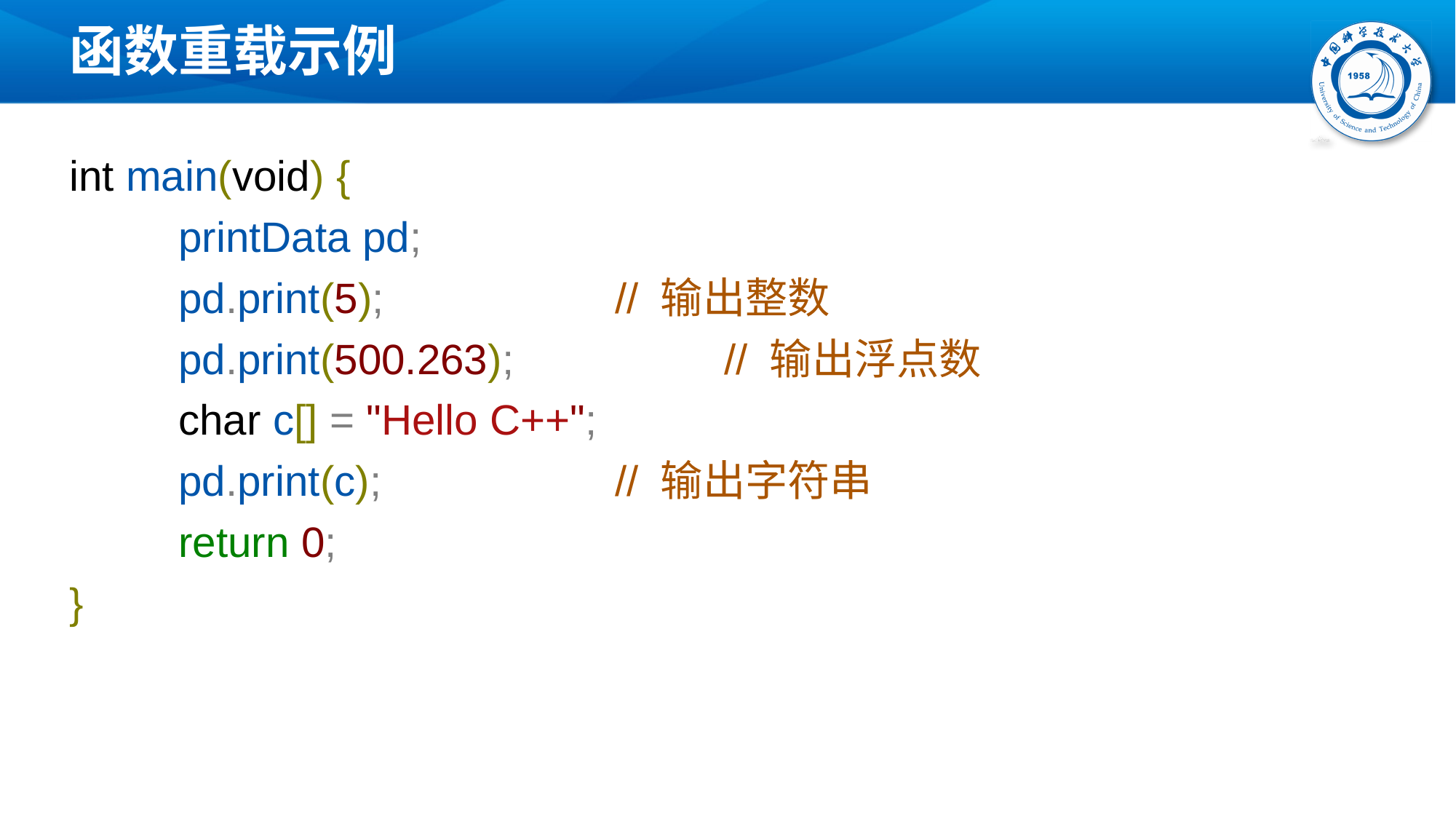

# 函数重载示例
int main(void) {
	printData pd;
	pd.print(5); 			// 输出整数
	pd.print(500.263); 		// 输出浮点数
	char c[] = "Hello C++";
	pd.print(c); 			// 输出字符串
	return 0;
}